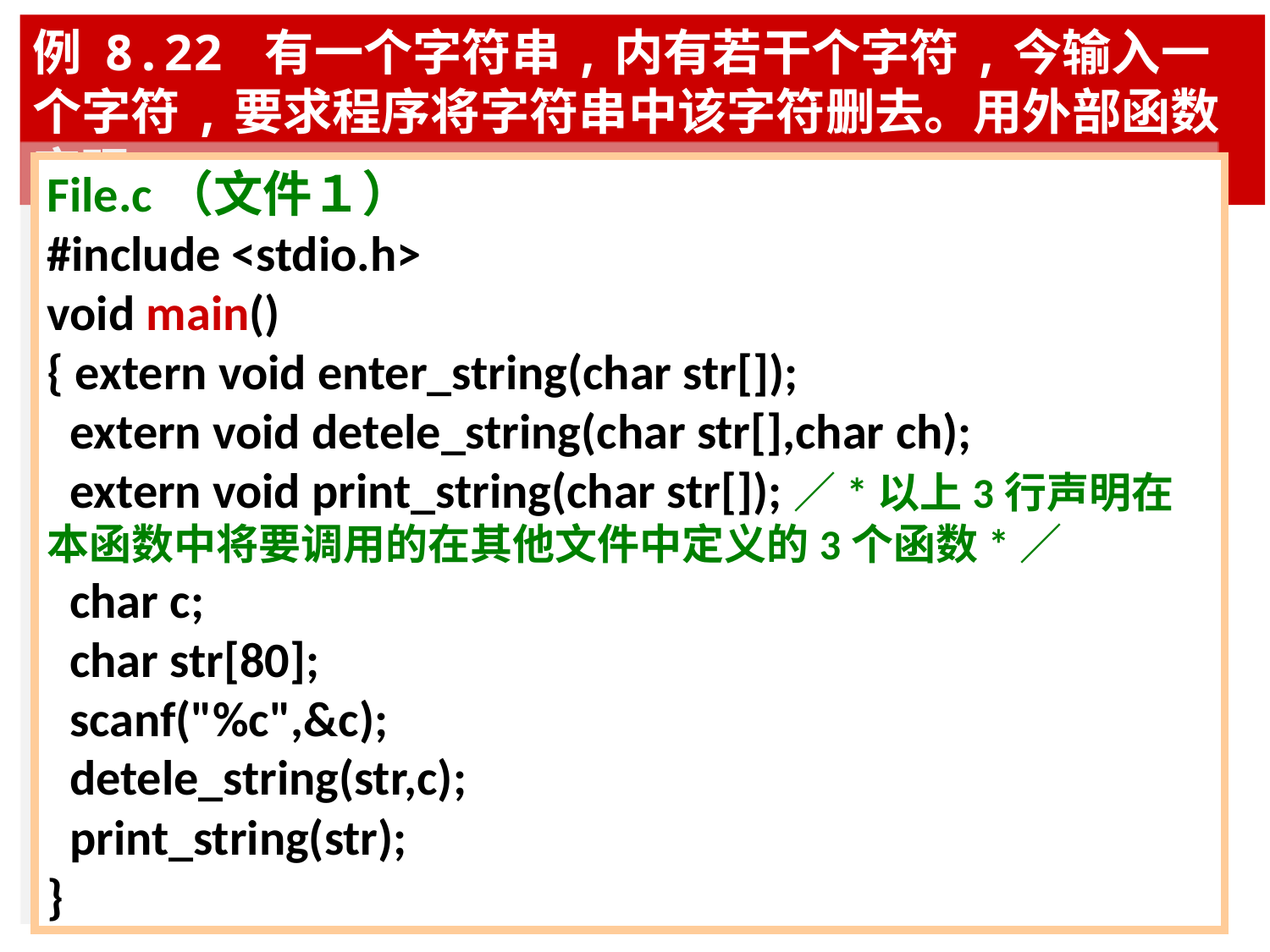

例 8.22 有一个字符串,内有若干个字符,今输入一个字符,要求程序将字符串中该字符删去。用外部函数实现
File.c（文件１）
#include <stdio.h>
void main()
{ extern void enter_string(char str[]);
  extern void detele_string(char str[],char ch);
  extern void print_string(char str[]);／*以上3行声明在本函数中将要调用的在其他文件中定义的3个函数*／
  char c;
  char str[80];
  scanf("%c",&c);
  detele_string(str,c);
  print_string(str);
}
118